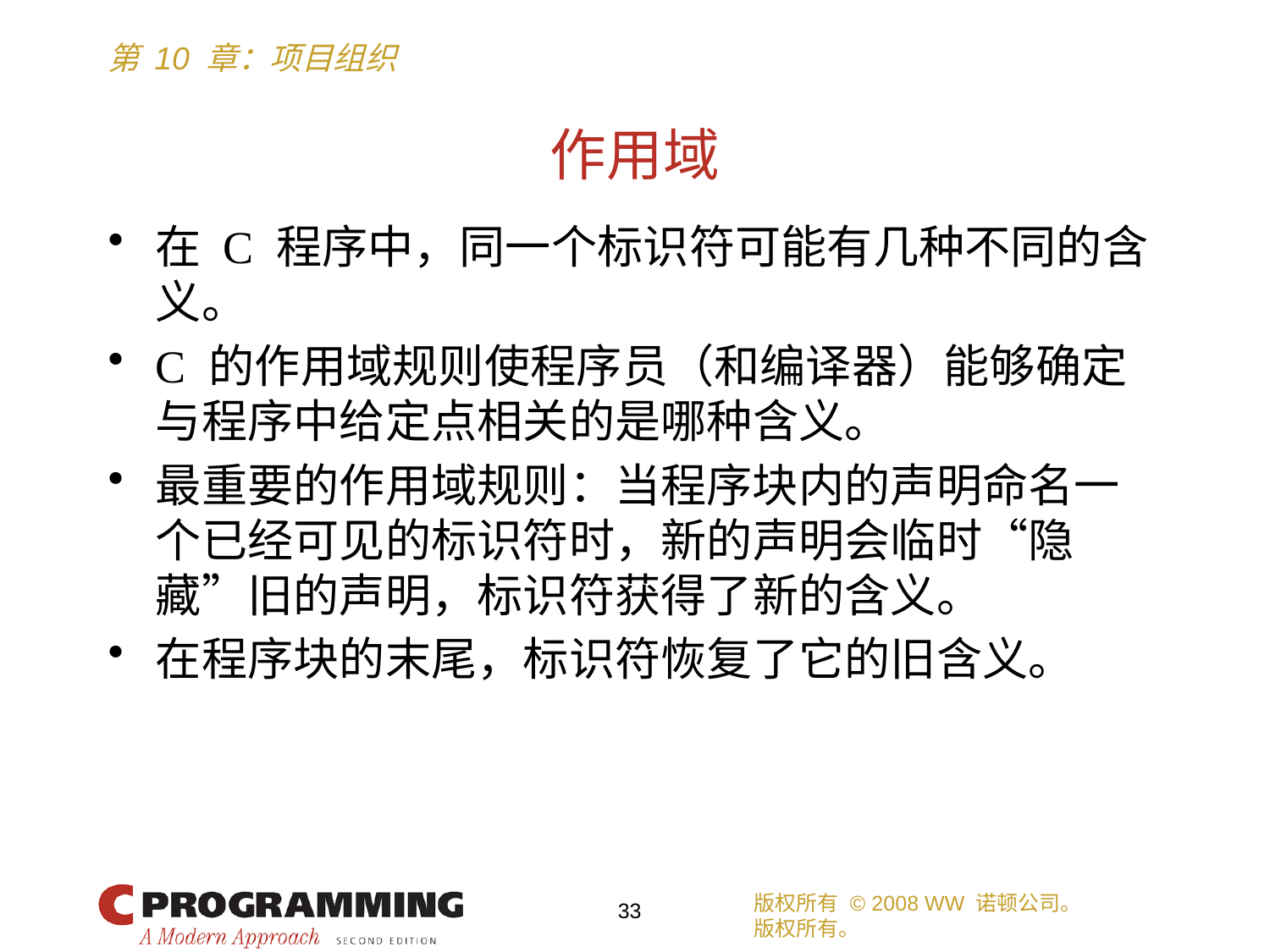

# 作用域
在 C 程序中，同一个标识符可能有几种不同的含义。
C 的作用域规则使程序员（和编译器）能够确定与程序中给定点相关的是哪种含义。
最重要的作用域规则：当程序块内的声明命名一个已经可见的标识符时，新的声明会临时“隐藏”旧的声明，标识符获得了新的含义。
在程序块的末尾，标识符恢复了它的旧含义。
版权所有 © 2008 WW 诺顿公司。
版权所有。
33